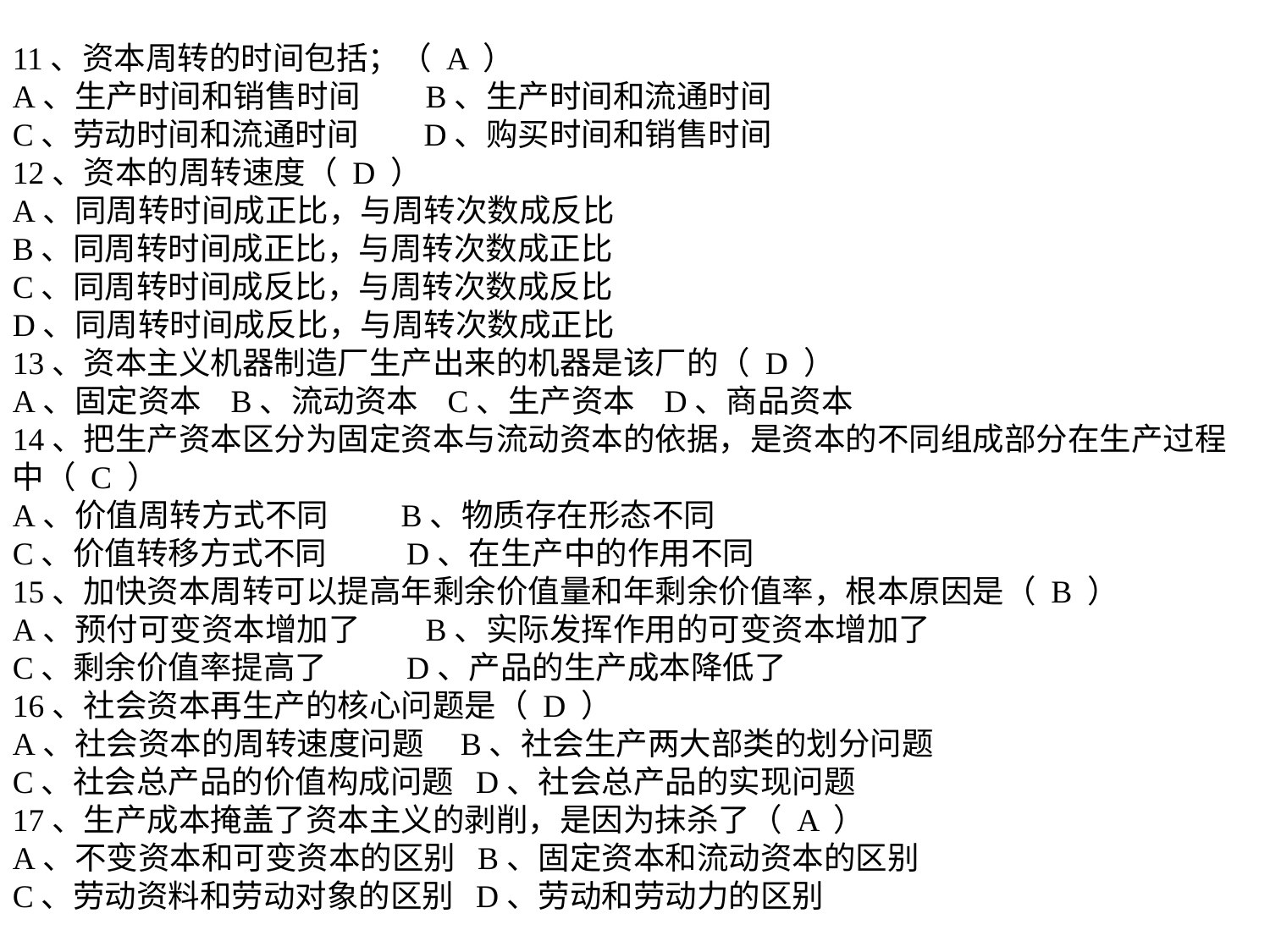

11、资本周转的时间包括；（ A ）
A、生产时间和销售时间        B、生产时间和流通时间
C、劳动时间和流通时间        D、购买时间和销售时间
12、资本的周转速度（ D ）
A、同周转时间成正比，与周转次数成反比
B、同周转时间成正比，与周转次数成正比
C、同周转时间成反比，与周转次数成反比
D、同周转时间成反比，与周转次数成正比
13、资本主义机器制造厂生产出来的机器是该厂的（ D ）
A、固定资本   B、流动资本   C、生产资本   D、商品资本
14、把生产资本区分为固定资本与流动资本的依据，是资本的不同组成部分在生产过程中（ C ）
A、价值周转方式不同         B、物质存在形态不同
C、价值转移方式不同          D、在生产中的作用不同
15、加快资本周转可以提高年剩余价值量和年剩余价值率，根本原因是（ B ）
A、预付可变资本增加了        B、实际发挥作用的可变资本增加了
C、剩余价值率提高了          D、产品的生产成本降低了
16、社会资本再生产的核心问题是（ D ）
A、社会资本的周转速度问题    B、社会生产两大部类的划分问题
C、社会总产品的价值构成问题  D、社会总产品的实现问题
17、生产成本掩盖了资本主义的剥削，是因为抹杀了（ A ）
A、不变资本和可变资本的区别  B、固定资本和流动资本的区别
C、劳动资料和劳动对象的区别  D、劳动和劳动力的区别